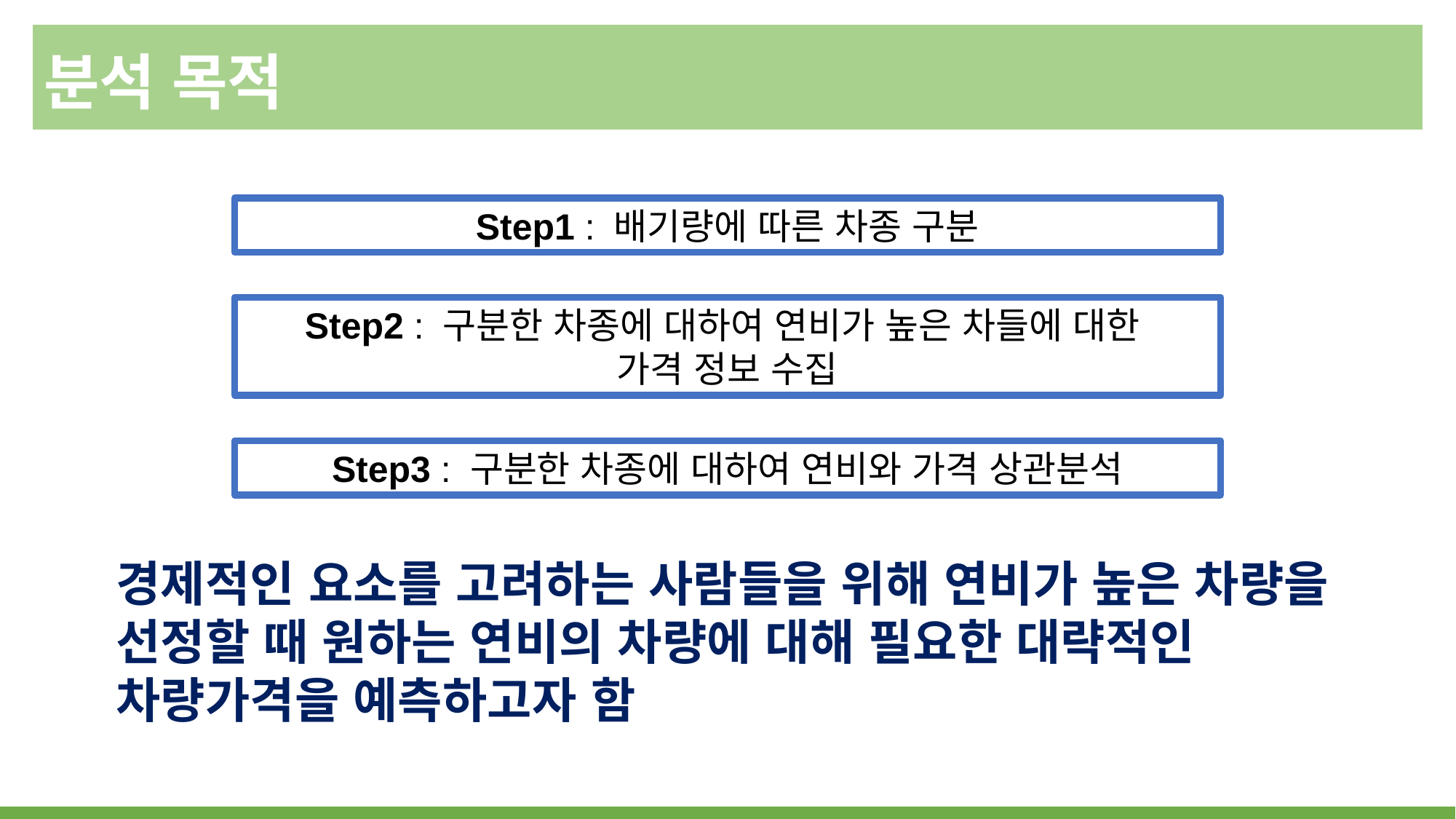

분석 목적
Step1 : 배기량에 따른 차종 구분
Step2 : 구분한 차종에 대하여 연비가 높은 차들에 대한
가격 정보 수집
Step3 : 구분한 차종에 대하여 연비와 가격 상관분석
경제적인 요소를 고려하는 사람들을 위해 연비가 높은 차량을 선정할 때 원하는 연비의 차량에 대해 필요한 대략적인 차량가격을 예측하고자 함